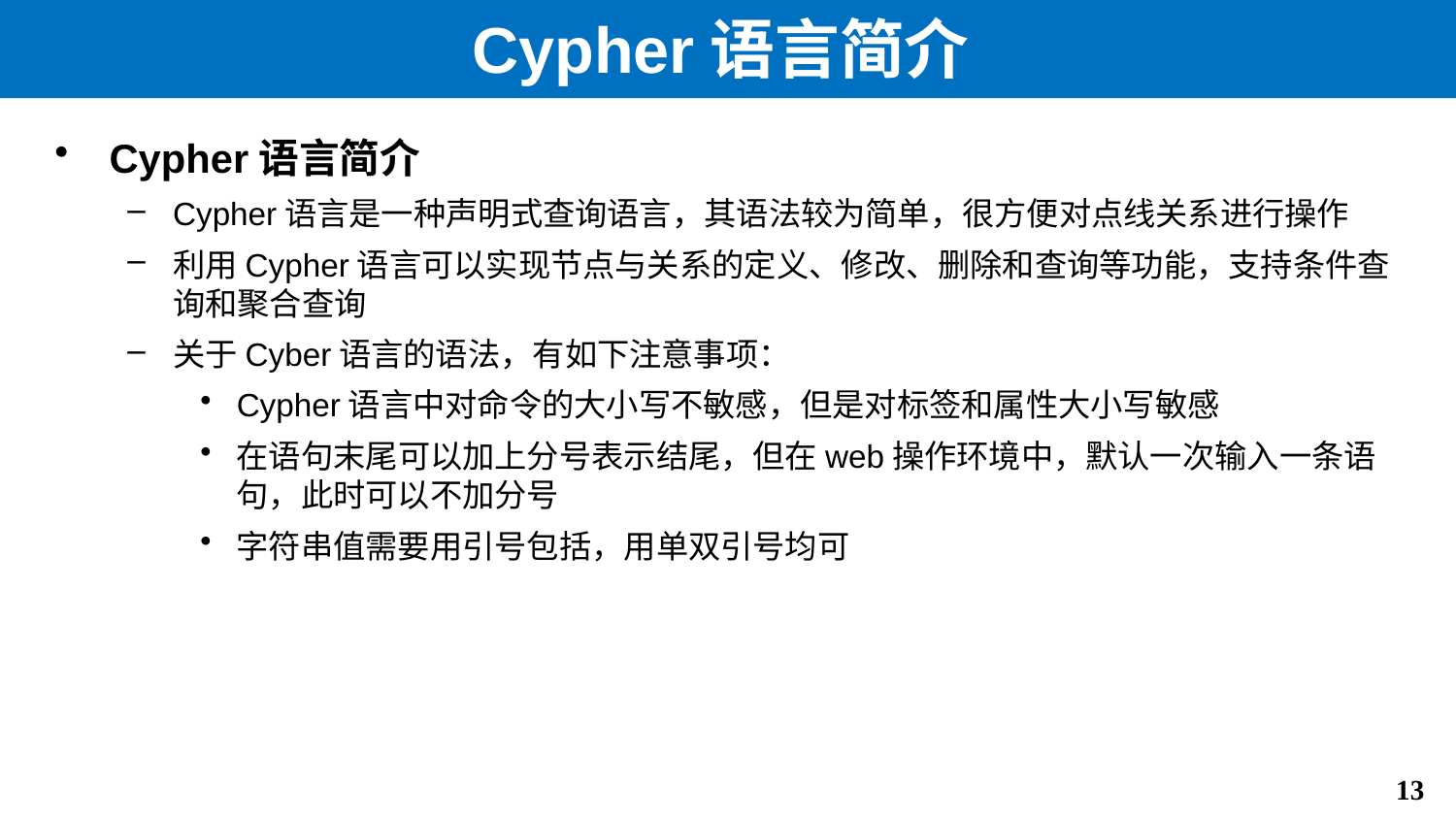

# Cypher语言简介
Cypher语言简介
Cypher语言是一种声明式查询语言，其语法较为简单，很方便对点线关系进行操作
利用Cypher语言可以实现节点与关系的定义、修改、删除和查询等功能，支持条件查询和聚合查询
关于Cyber语言的语法，有如下注意事项：
Cypher语言中对命令的大小写不敏感，但是对标签和属性大小写敏感
在语句末尾可以加上分号表示结尾，但在web操作环境中，默认一次输入一条语句，此时可以不加分号
字符串值需要用引号包括，用单双引号均可